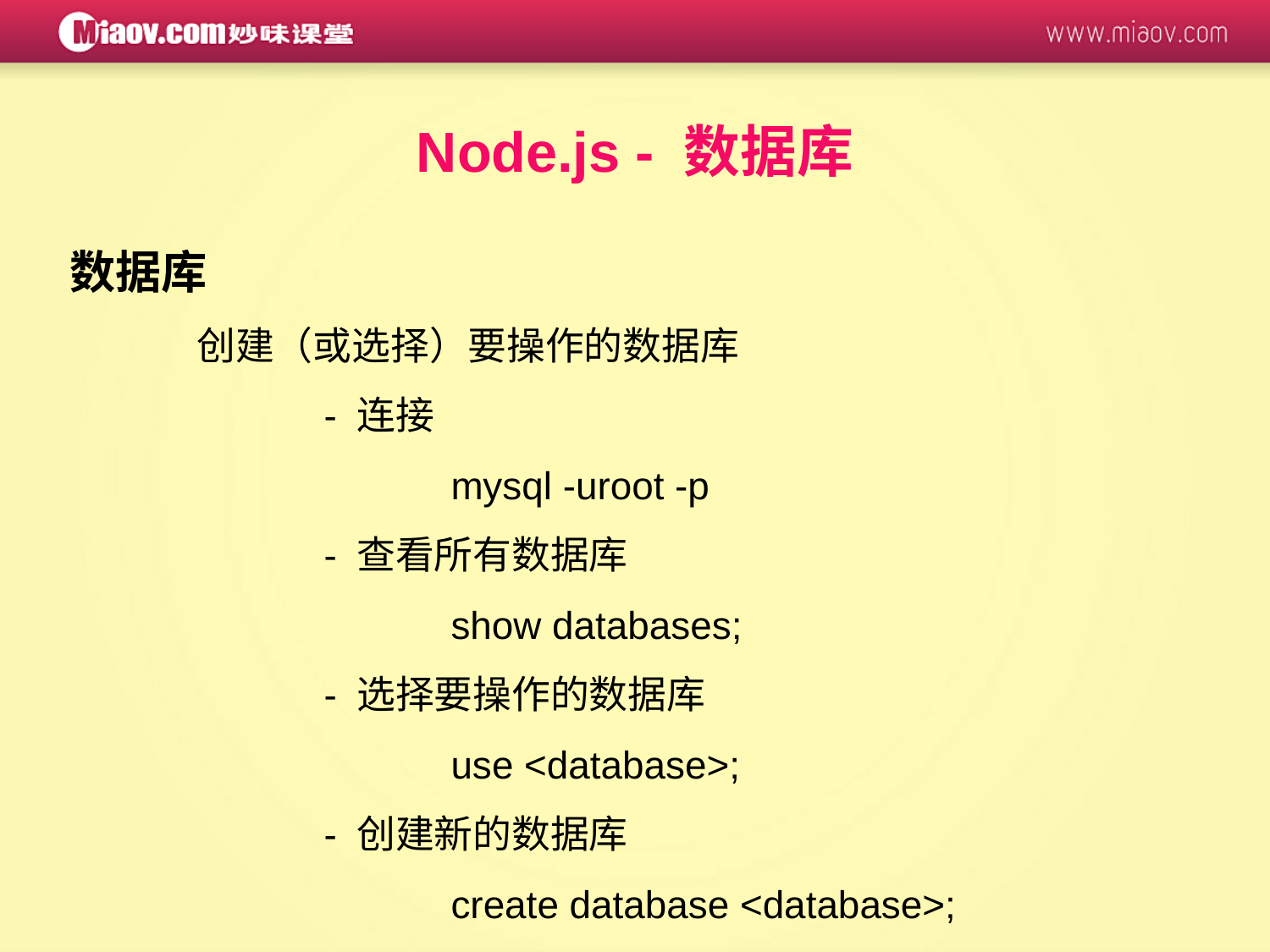

Node.js - 数据库
数据库
	创建（或选择）要操作的数据库
		- 连接
			mysql -uroot -p
		- 查看所有数据库
			show databases;
		- 选择要操作的数据库
			use <database>;
		- 创建新的数据库
			create database <database>;